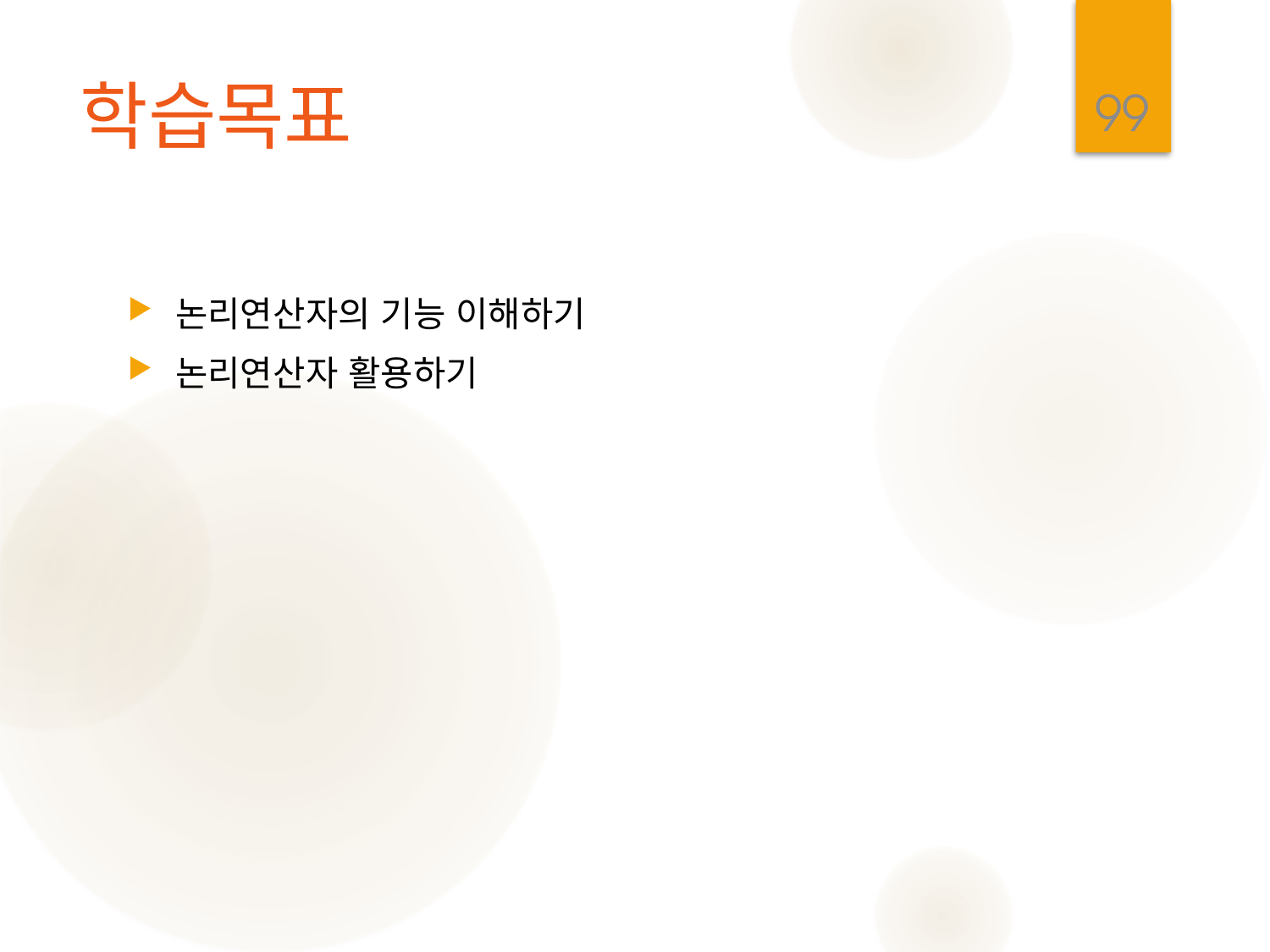

99
# 학습목표
논리연산자의 기능 이해하기
논리연산자 활용하기